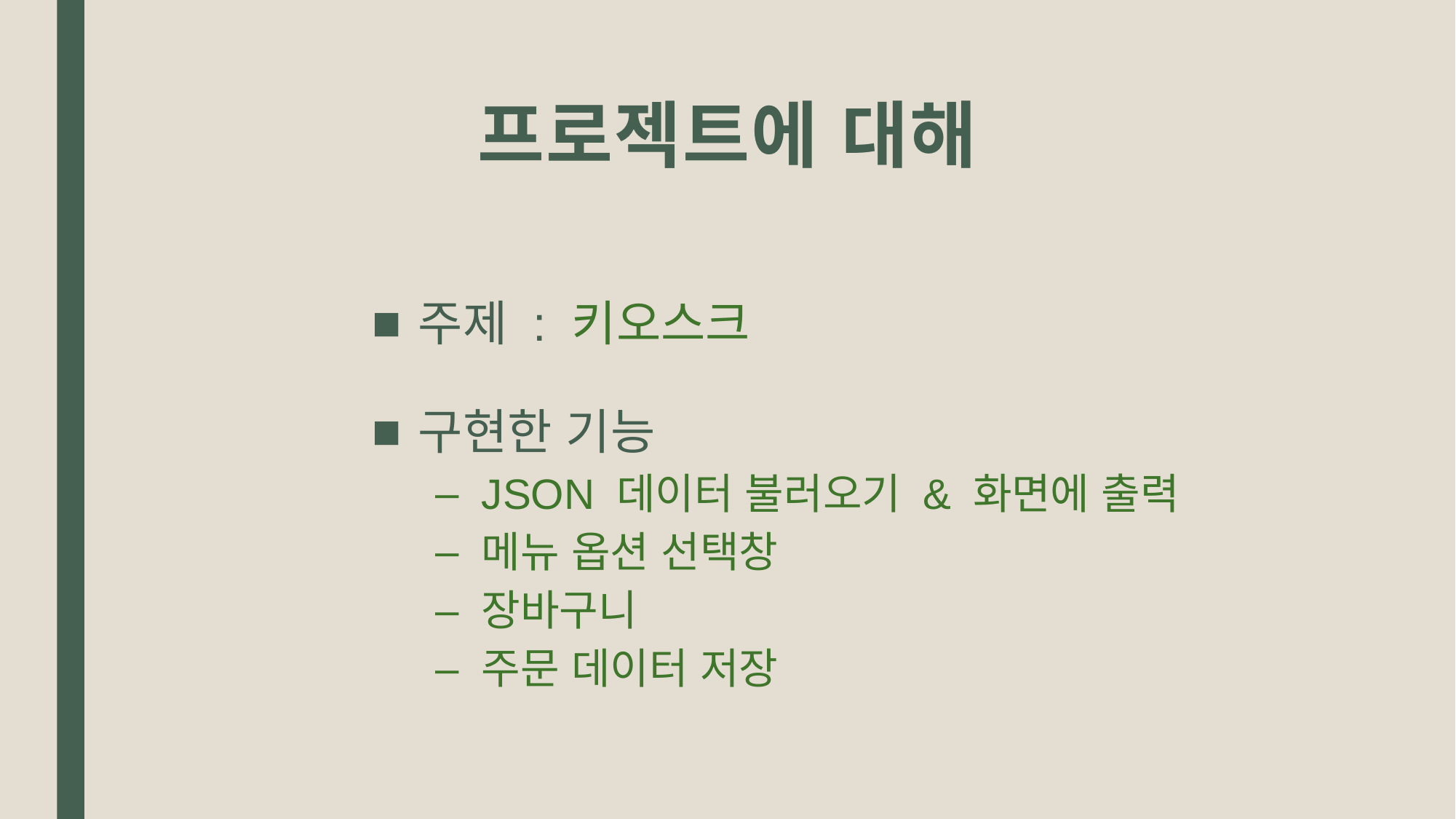

# 프로젝트에 대해
주제 : 키오스크

구현한 기능
JSON 데이터 불러오기 & 화면에 출력
메뉴 옵션 선택창
장바구니
주문 데이터 저장